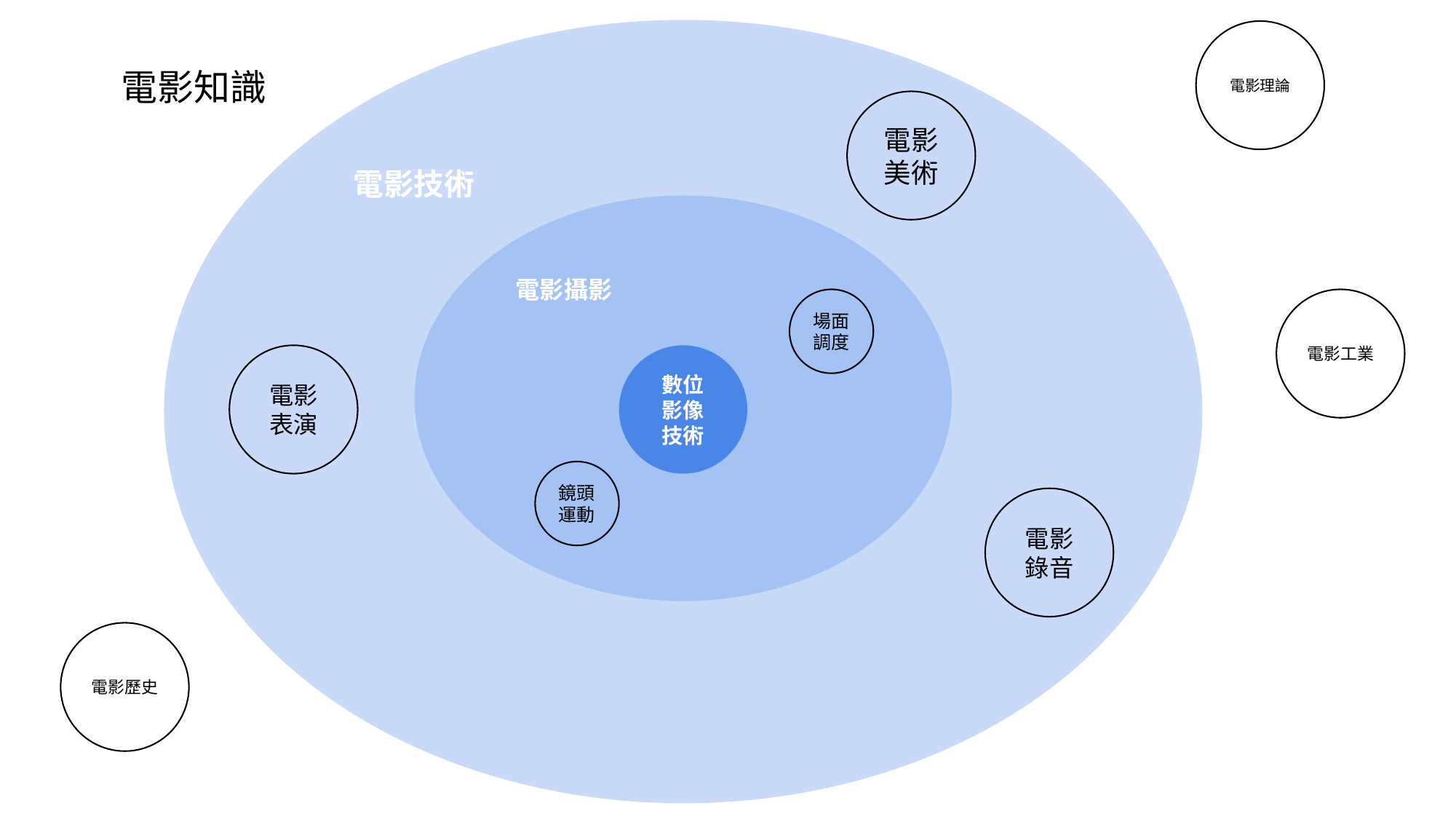

電影理論
電影知識
電影美術
電影技術

電影攝影
電影工業
場面調度
電影表演
數位
影像
技術
鏡頭運動
電影錄音
電影歷史